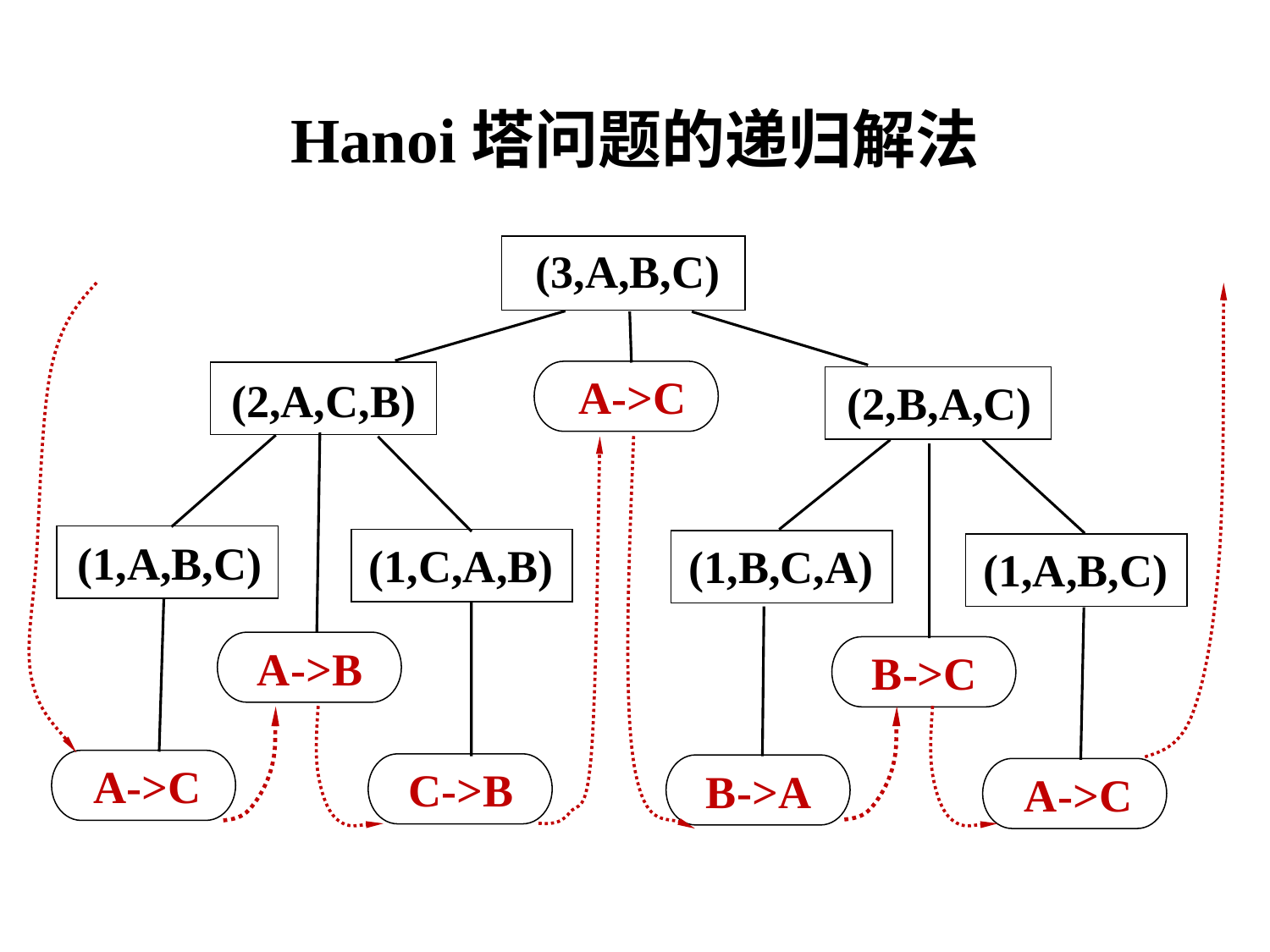

# Hanoi塔问题的递归解法

(3,A,B,C)

A->C
(2,A,C,B)

(2,B,A,C)

(1,A,B,C)

(1,C,A,B)

(1,B,C,A)

(1,A,B,C)

A->B

B->C

A->C

C->B
B->A

A->C